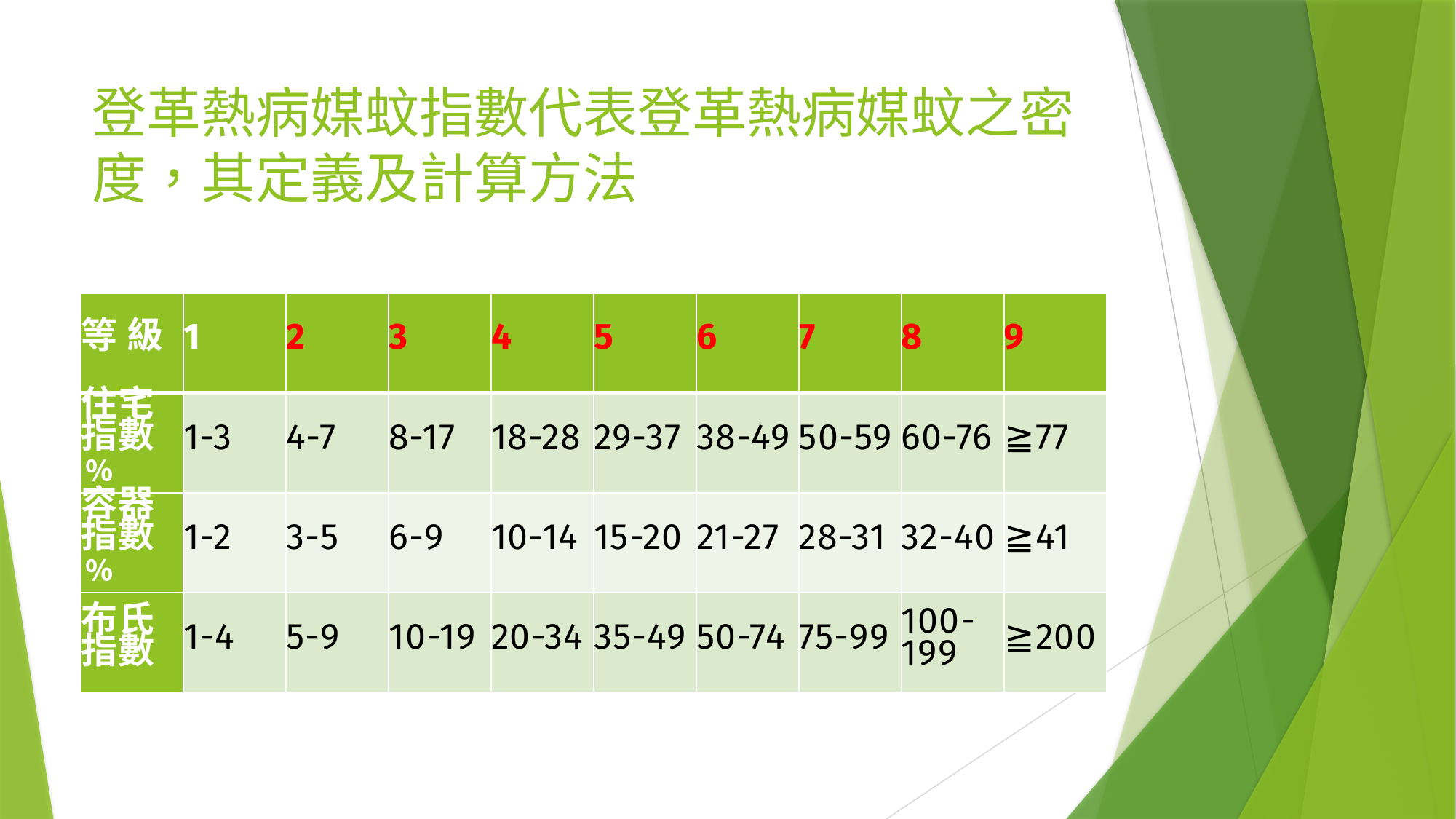

# 登革熱病媒蚊指數代表登革熱病媒蚊之密度，其定義及計算方法
| 等 級 | 1 | 2 | 3 | 4 | 5 | 6 | 7 | 8 | 9 |
| --- | --- | --- | --- | --- | --- | --- | --- | --- | --- |
| 住宅指數﹪ | 1-3 | 4-7 | 8-17 | 18-28 | 29-37 | 38-49 | 50-59 | 60-76 | ≧77 |
| 容器指數﹪ | 1-2 | 3-5 | 6-9 | 10-14 | 15-20 | 21-27 | 28-31 | 32-40 | ≧41 |
| 布氏指數 | 1-4 | 5-9 | 10-19 | 20-34 | 35-49 | 50-74 | 75-99 | 100-199 | ≧200 |